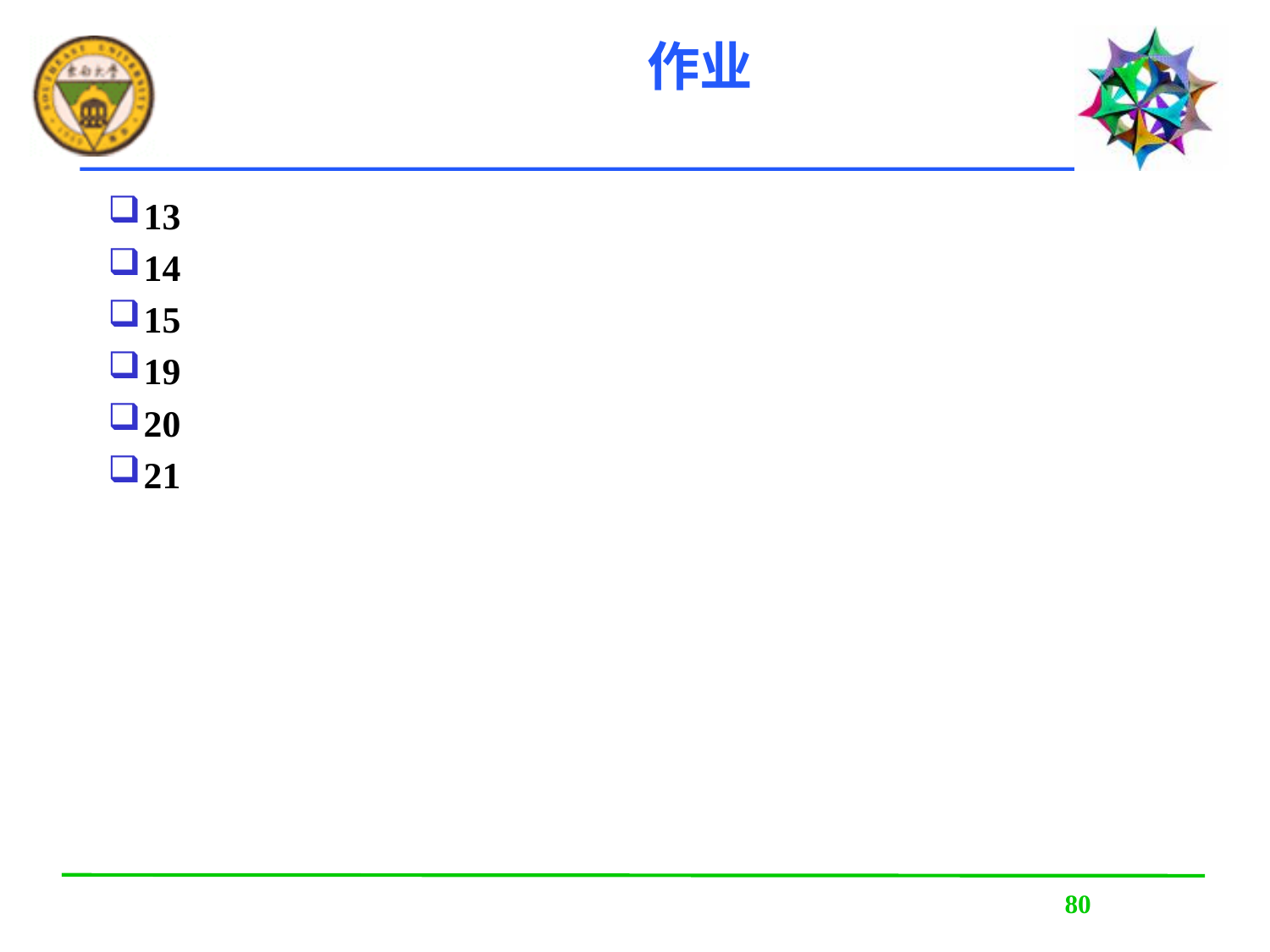

作业
13
14
15
19
20
21